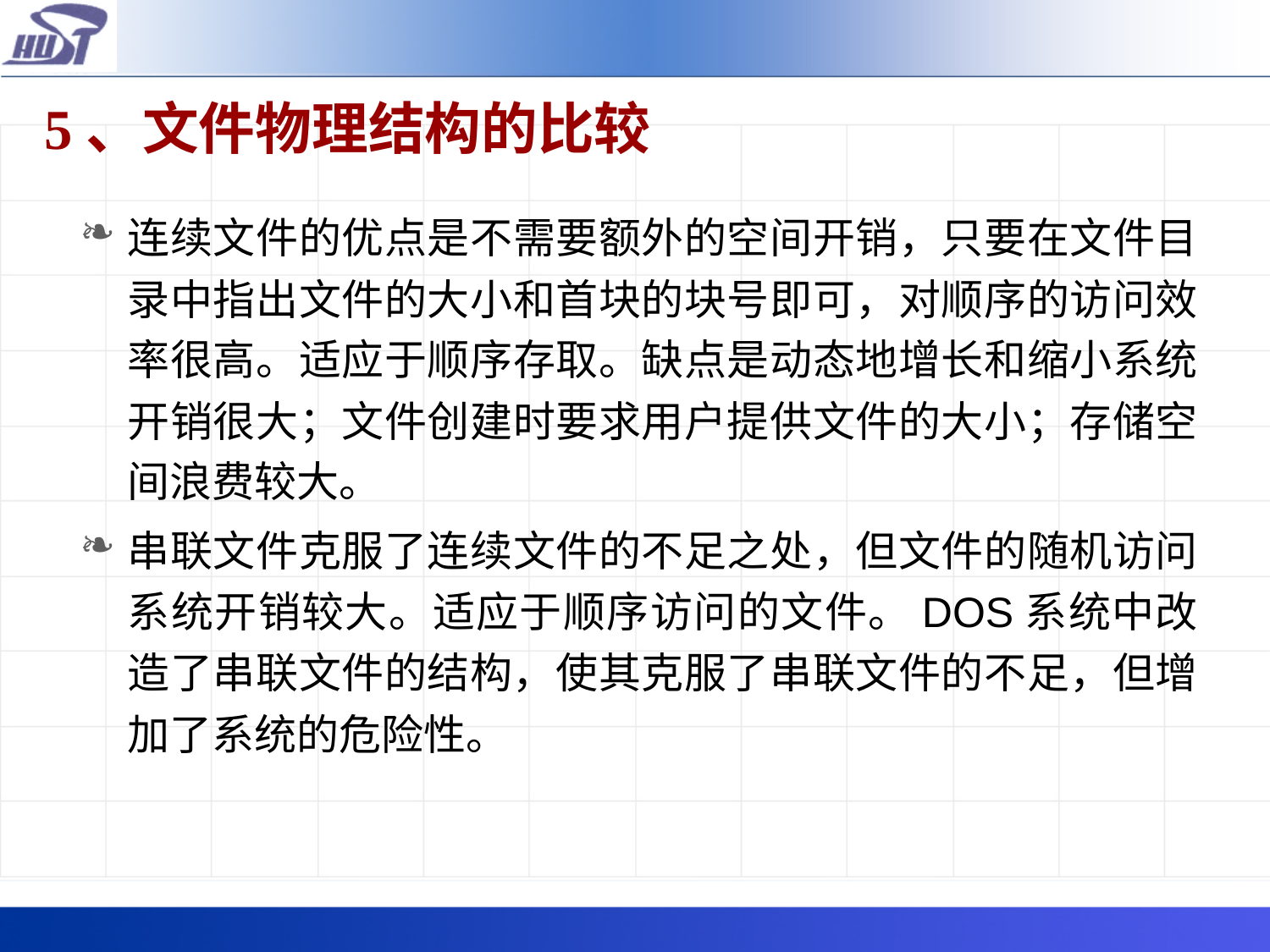

5、文件物理结构的比较
连续文件的优点是不需要额外的空间开销，只要在文件目录中指出文件的大小和首块的块号即可，对顺序的访问效率很高。适应于顺序存取。缺点是动态地增长和缩小系统开销很大；文件创建时要求用户提供文件的大小；存储空间浪费较大。
串联文件克服了连续文件的不足之处，但文件的随机访问系统开销较大。适应于顺序访问的文件。DOS系统中改造了串联文件的结构，使其克服了串联文件的不足，但增加了系统的危险性。